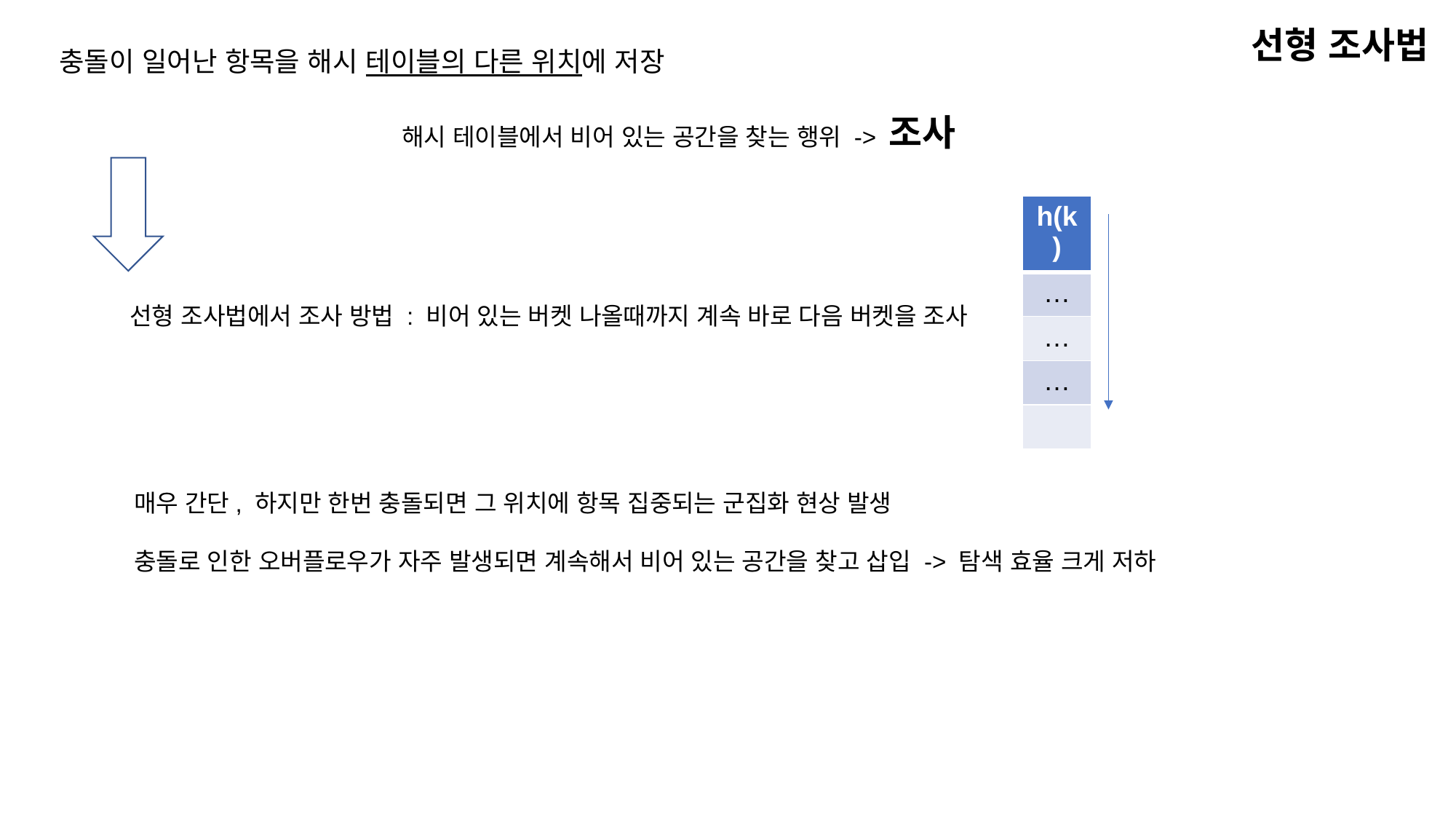

선형 조사법
충돌이 일어난 항목을 해시 테이블의 다른 위치에 저장
해시 테이블에서 비어 있는 공간을 찾는 행위 -> 조사

| h(k) |
| --- |
| … |
| … |
| … |
|  |
선형 조사법에서 조사 방법 : 비어 있는 버켓 나올때까지 계속 바로 다음 버켓을 조사

매우 간단, 하지만 한번 충돌되면 그 위치에 항목 집중되는 군집화 현상 발생

충돌로 인한 오버플로우가 자주 발생되면 계속해서 비어 있는 공간을 찾고 삽입 -> 탐색 효율 크게 저하